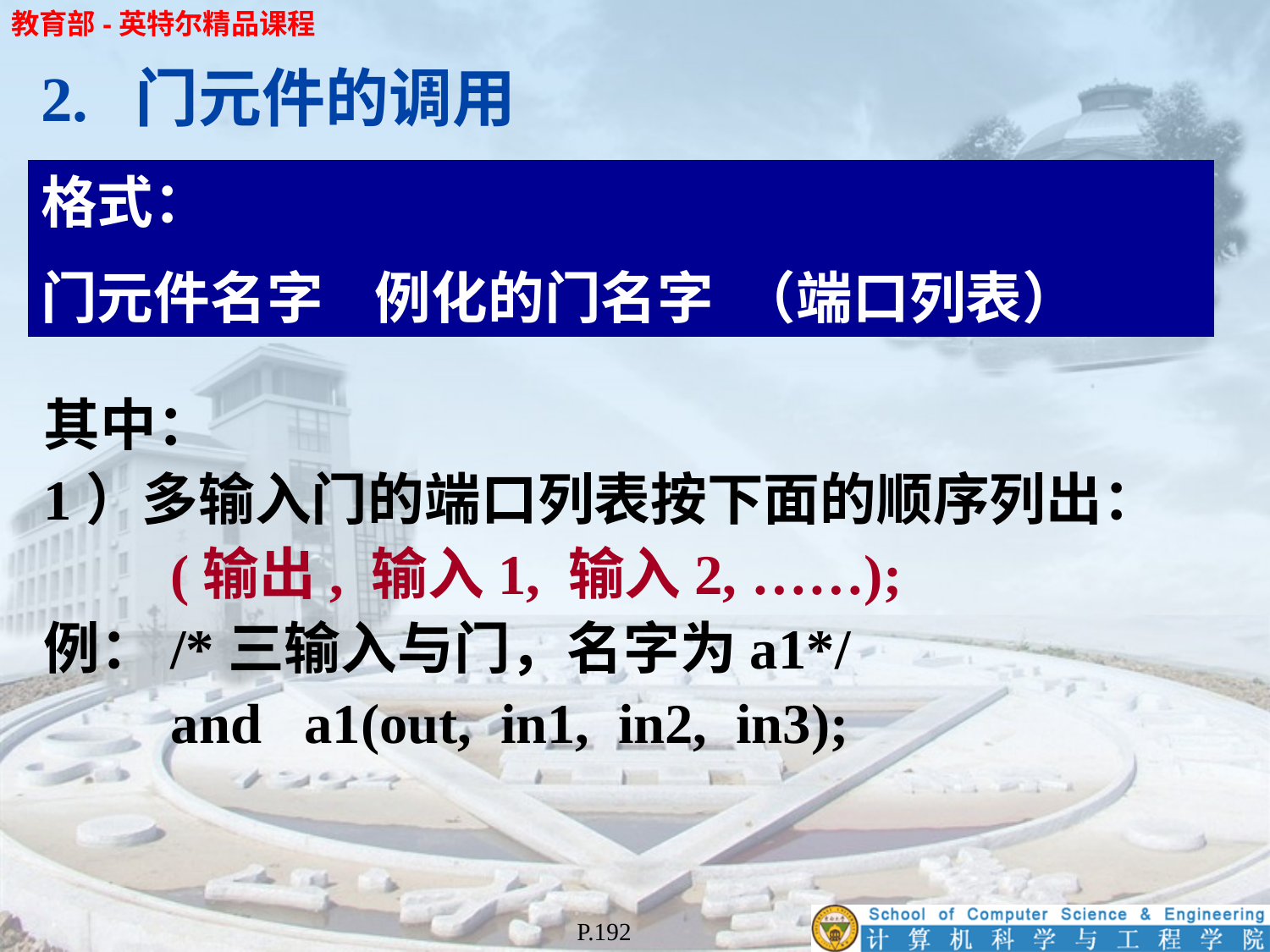

2.  门元件的调用
格式：
门元件名字    例化的门名字  （端口列表）
其中：
1）多输入门的端口列表按下面的顺序列出：
	(输出, 输入1, 输入2, ……);
例：/*三输入与门，名字为a1*/
	and   a1(out,  in1,  in2,  in3);
P.192